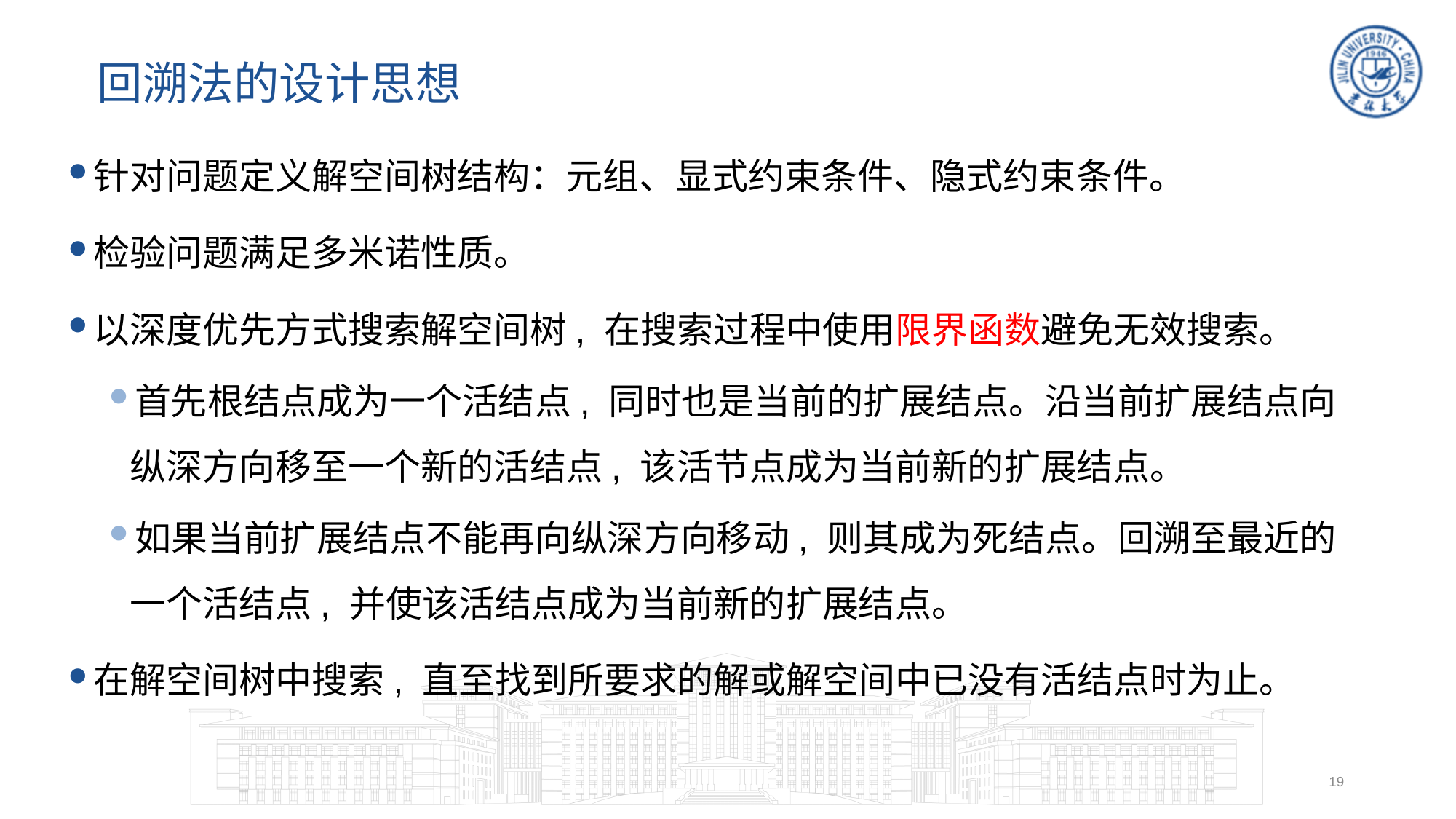

# 回溯法的设计思想
针对问题定义解空间树结构：元组、显式约束条件、隐式约束条件。
检验问题满足多米诺性质。
以深度优先方式搜索解空间树, 在搜索过程中使用限界函数避免无效搜索。
首先根结点成为一个活结点, 同时也是当前的扩展结点。沿当前扩展结点向纵深方向移至一个新的活结点, 该活节点成为当前新的扩展结点。
如果当前扩展结点不能再向纵深方向移动, 则其成为死结点。回溯至最近的一个活结点, 并使该活结点成为当前新的扩展结点。
在解空间树中搜索, 直至找到所要求的解或解空间中已没有活结点时为止。

19